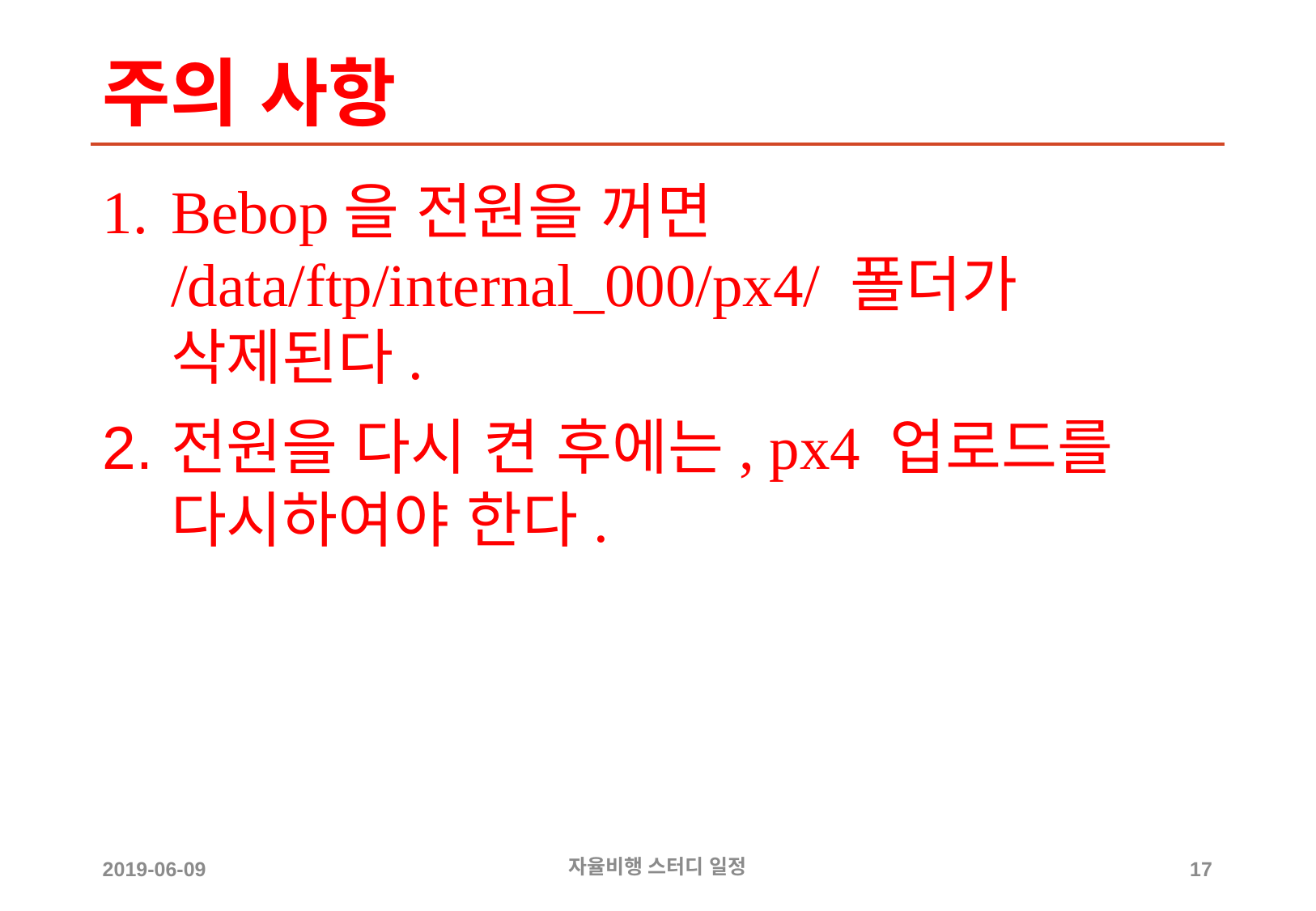

# 주의 사항
Bebop을 전원을 꺼면 /data/ftp/internal_000/px4/ 폴더가 삭제된다.
전원을 다시 켠 후에는, px4 업로드를 다시하여야 한다.

2019-06-09
자율비행 스터디 일정
17